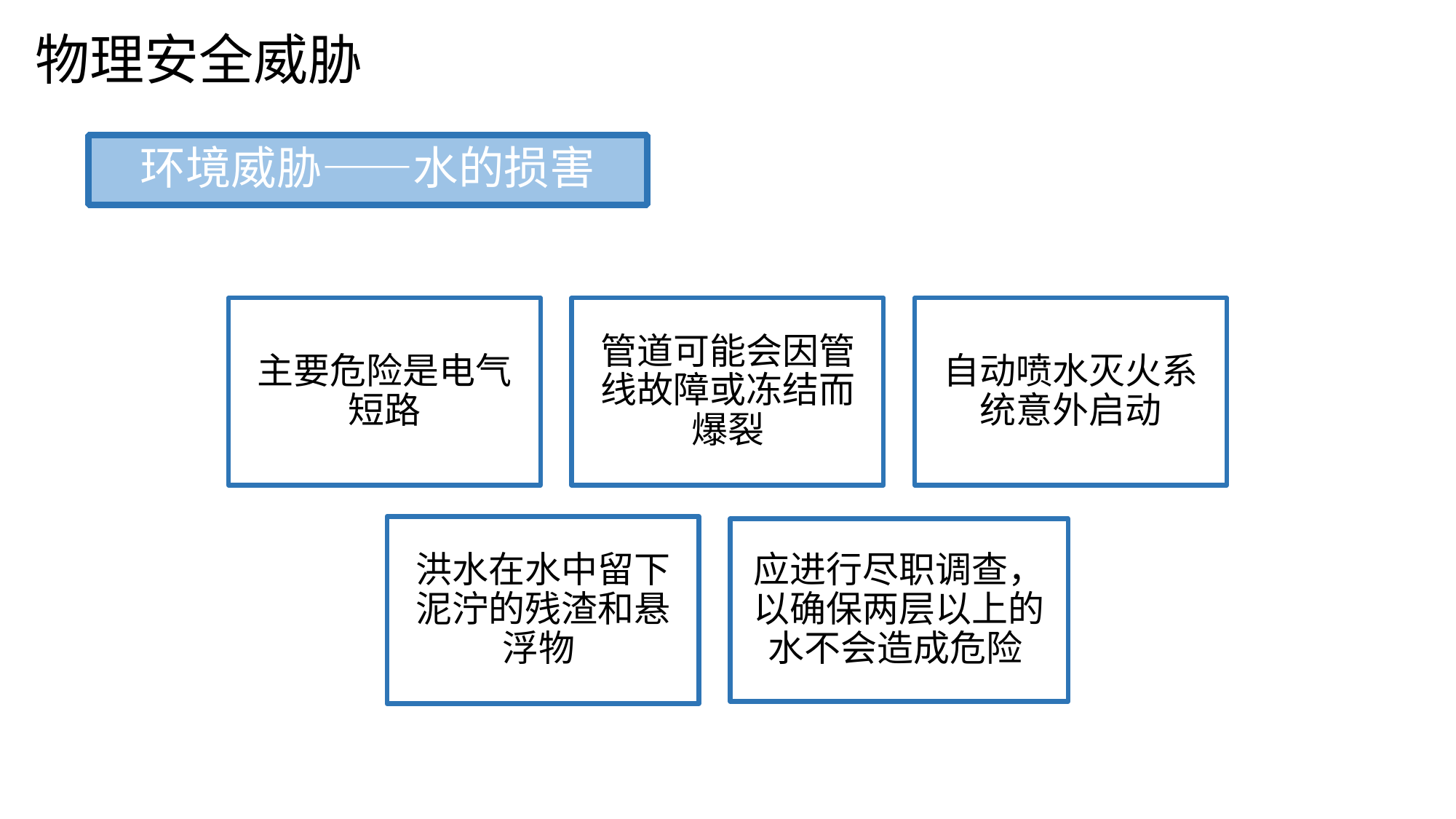

物理安全威胁

环境威胁——水的损害
主要危险是电气短路
管道可能会因管线故障或冻结而爆裂
自动喷水灭火系统意外启动
洪水在水中留下泥泞的残渣和悬浮物
应进行尽职调查，以确保两层以上的水不会造成危险